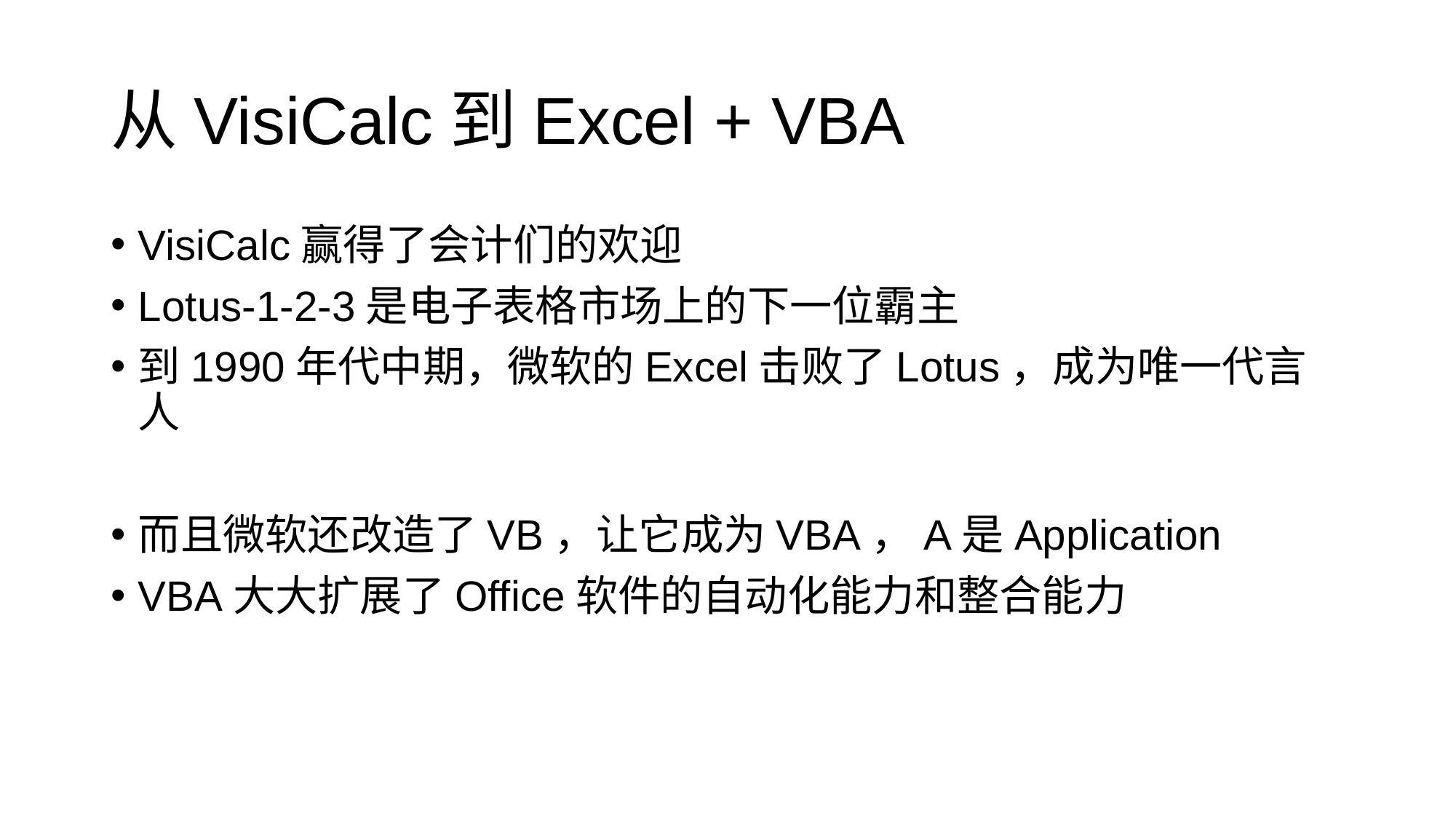

# 从VisiCalc到Excel + VBA
VisiCalc赢得了会计们的欢迎
Lotus-1-2-3是电子表格市场上的下一位霸主
到1990年代中期，微软的Excel击败了Lotus，成为唯一代言人

而且微软还改造了VB，让它成为VBA，A是Application
VBA大大扩展了Office软件的自动化能力和整合能力